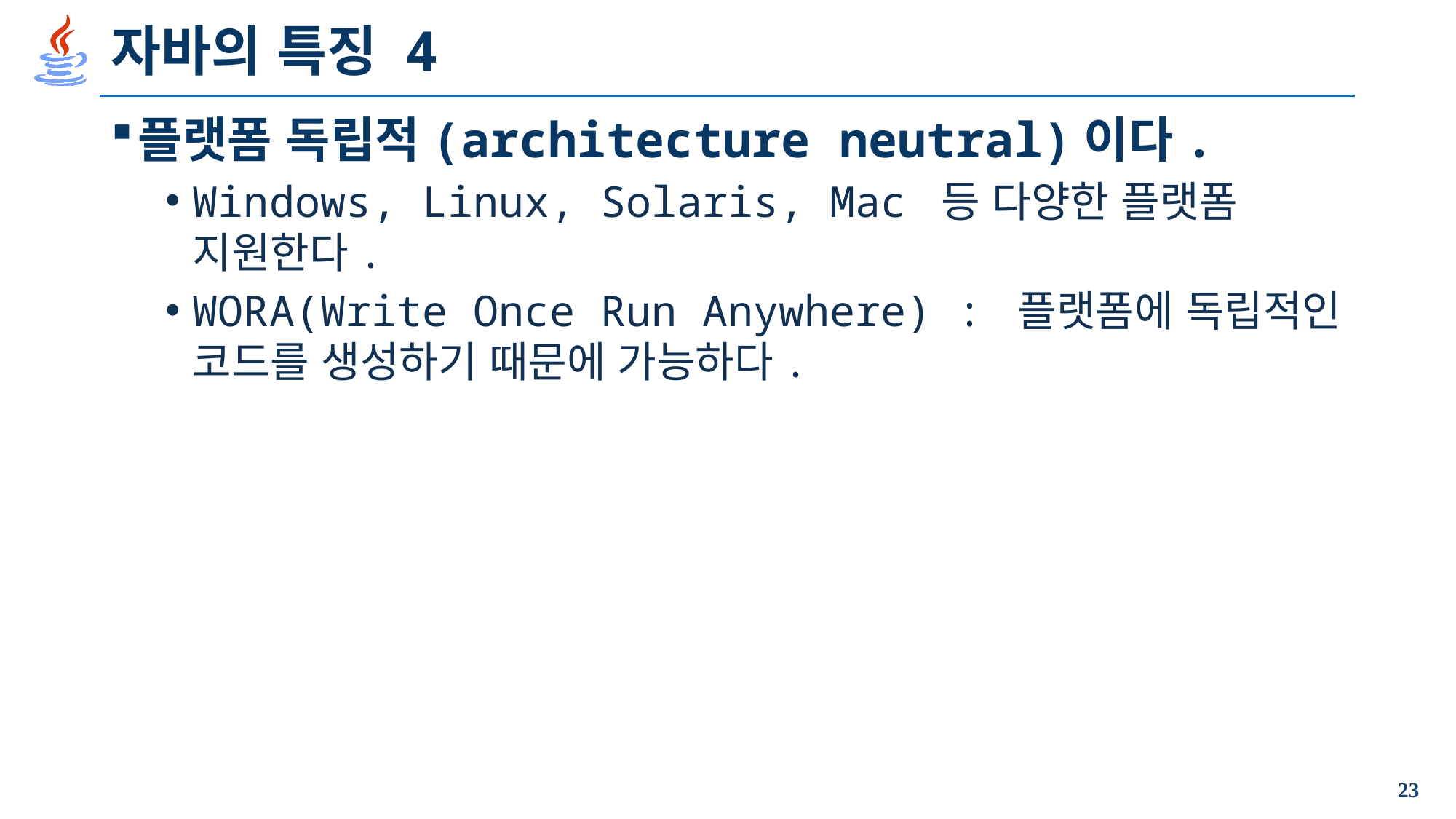

# 자바의 특징 4
플랫폼 독립적(architecture neutral)이다.
Windows, Linux, Solaris, Mac 등 다양한 플랫폼 지원한다.
WORA(Write Once Run Anywhere) : 플랫폼에 독립적인 코드를 생성하기 때문에 가능하다.

23